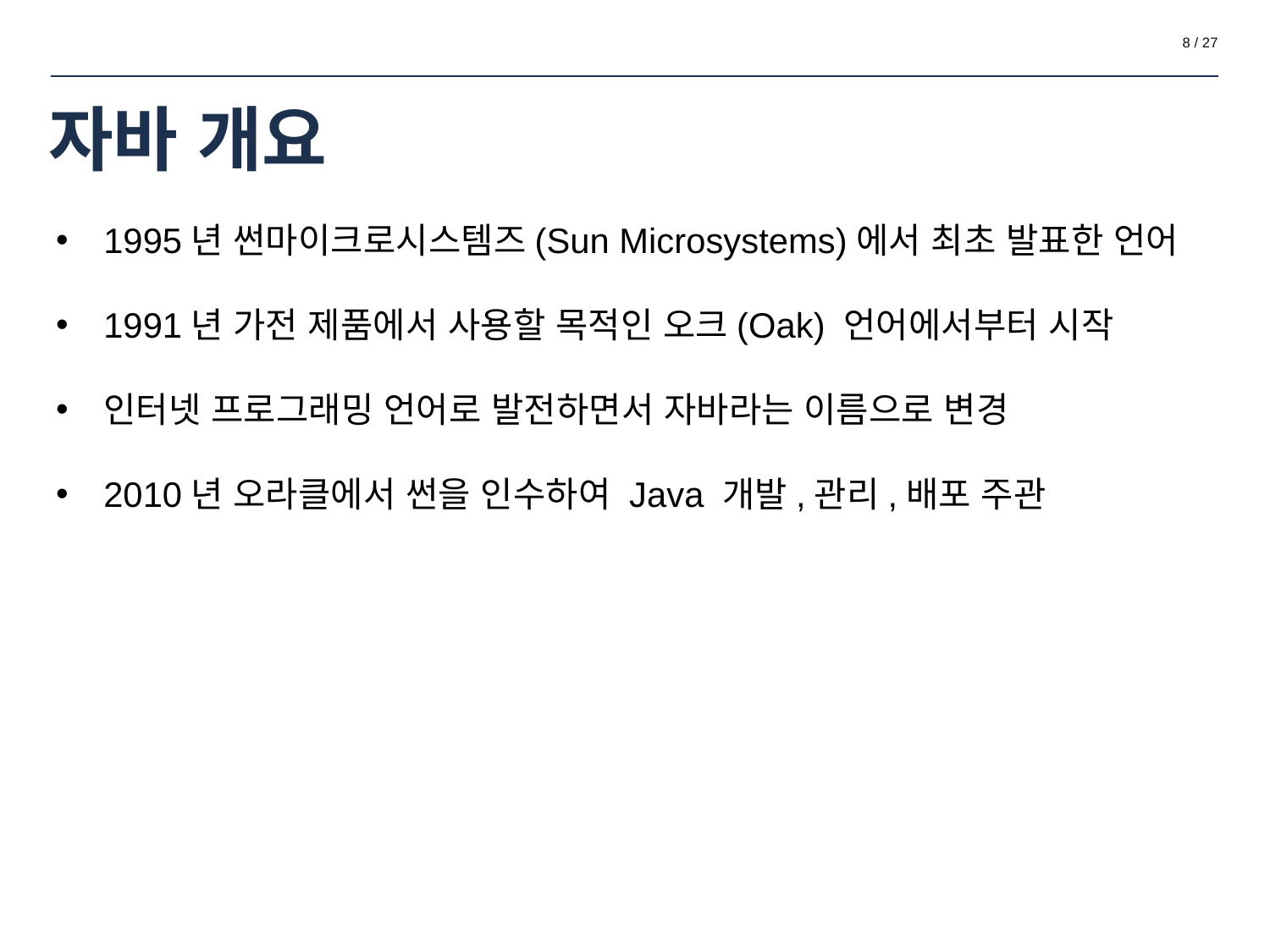

8 / 27
# 자바 개요
1995년 썬마이크로시스템즈(Sun Microsystems)에서 최초 발표한 언어

1991년 가전 제품에서 사용할 목적인 오크(Oak) 언어에서부터 시작

인터넷 프로그래밍 언어로 발전하면서 자바라는 이름으로 변경

2010년 오라클에서 썬을 인수하여 Java 개발,관리,배포 주관